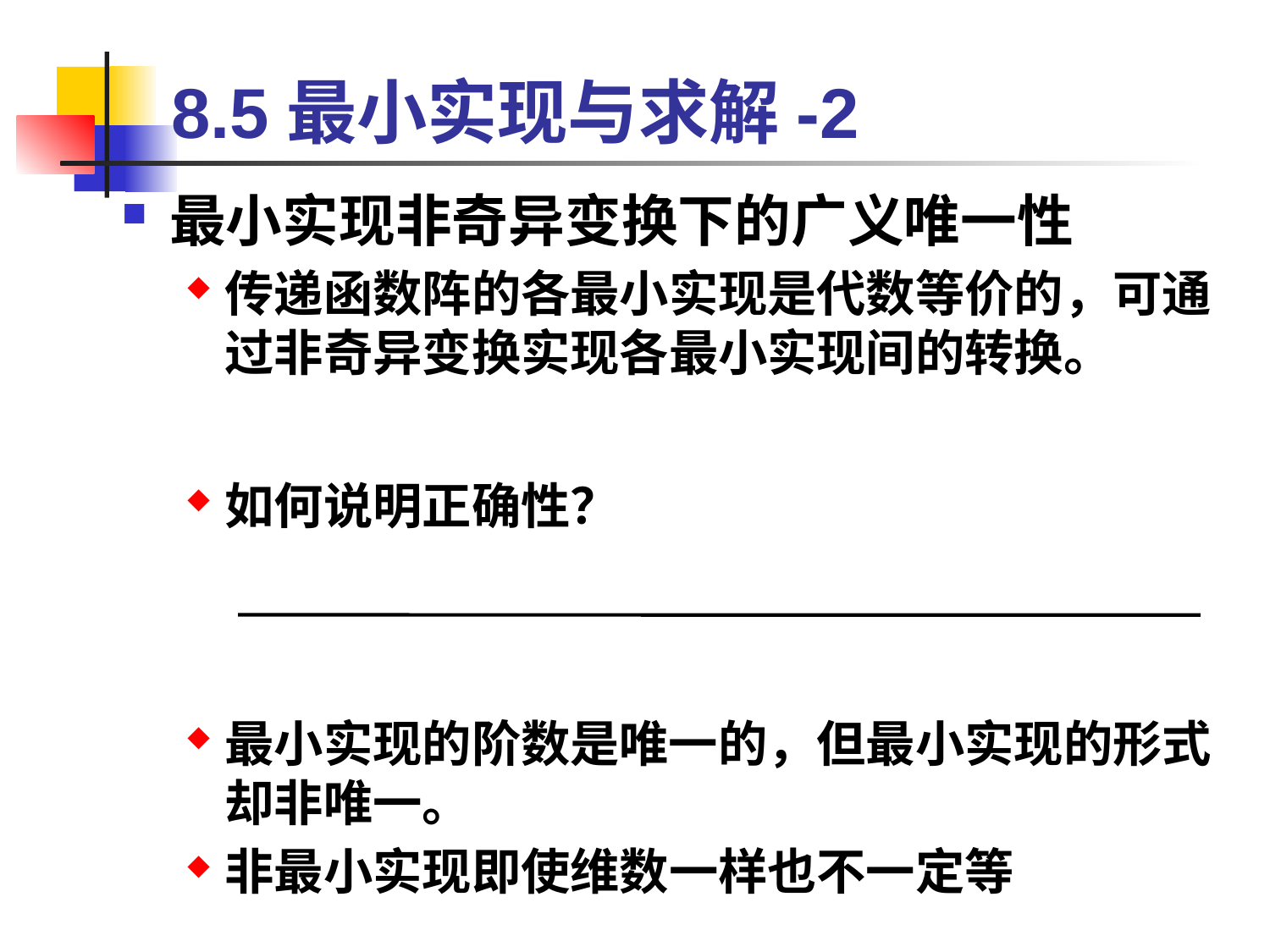

# 8.5最小实现与求解-2
最小实现非奇异变换下的广义唯一性
传递函数阵的各最小实现是代数等价的，可通过非奇异变换实现各最小实现间的转换。

如何说明正确性？

最小实现的阶数是唯一的，但最小实现的形式却非唯一。
非最小实现即使维数一样也不一定等